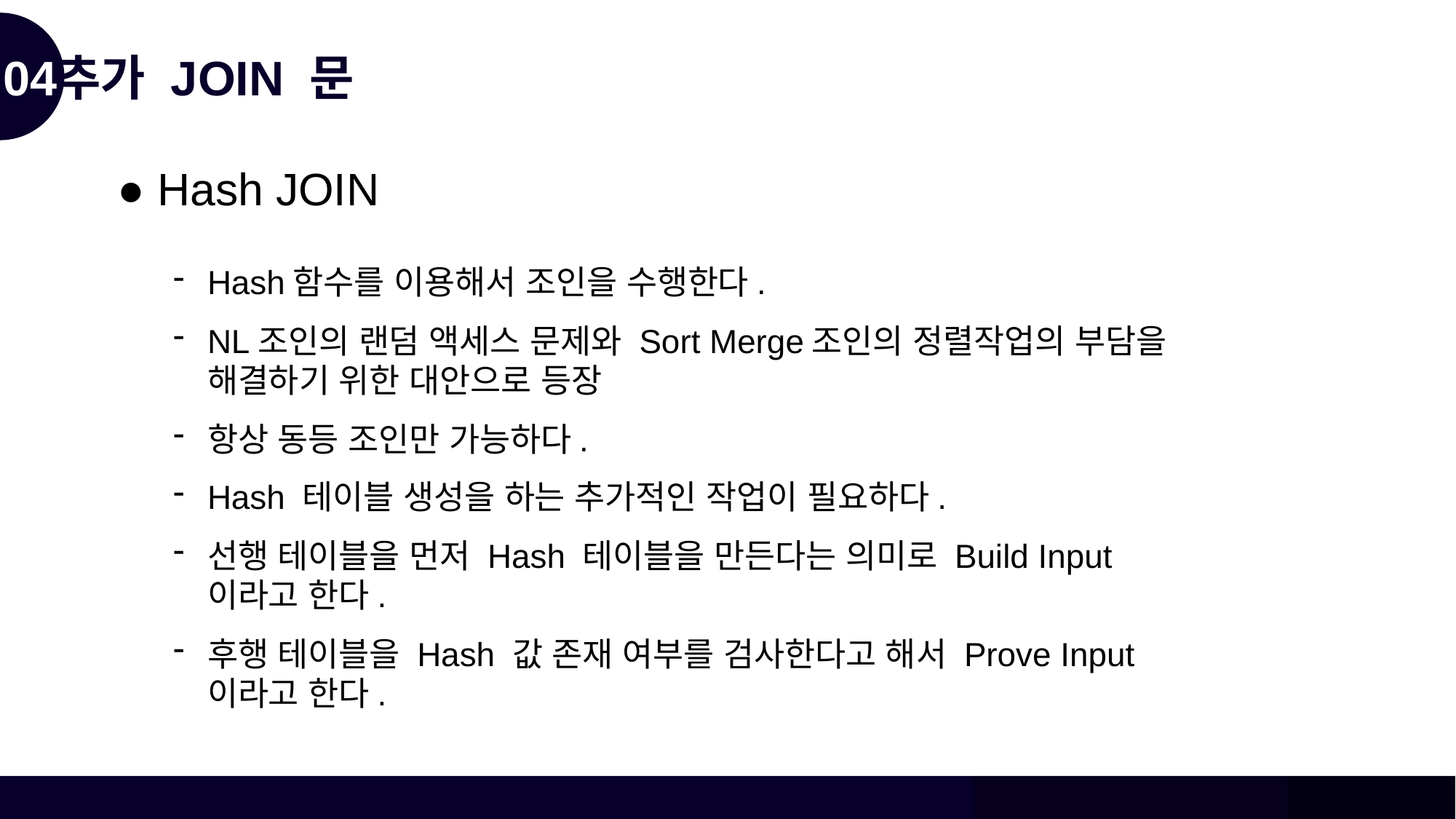

04
추가 JOIN 문
● Hash JOIN
Hash함수를 이용해서 조인을 수행한다.
NL조인의 랜덤 액세스 문제와 Sort Merge조인의 정렬작업의 부담을 해결하기 위한 대안으로 등장
항상 동등 조인만 가능하다.
Hash 테이블 생성을 하는 추가적인 작업이 필요하다.
선행 테이블을 먼저 Hash 테이블을 만든다는 의미로 Build Input이라고 한다.
후행 테이블을 Hash 값 존재 여부를 검사한다고 해서 Prove Input이라고 한다.